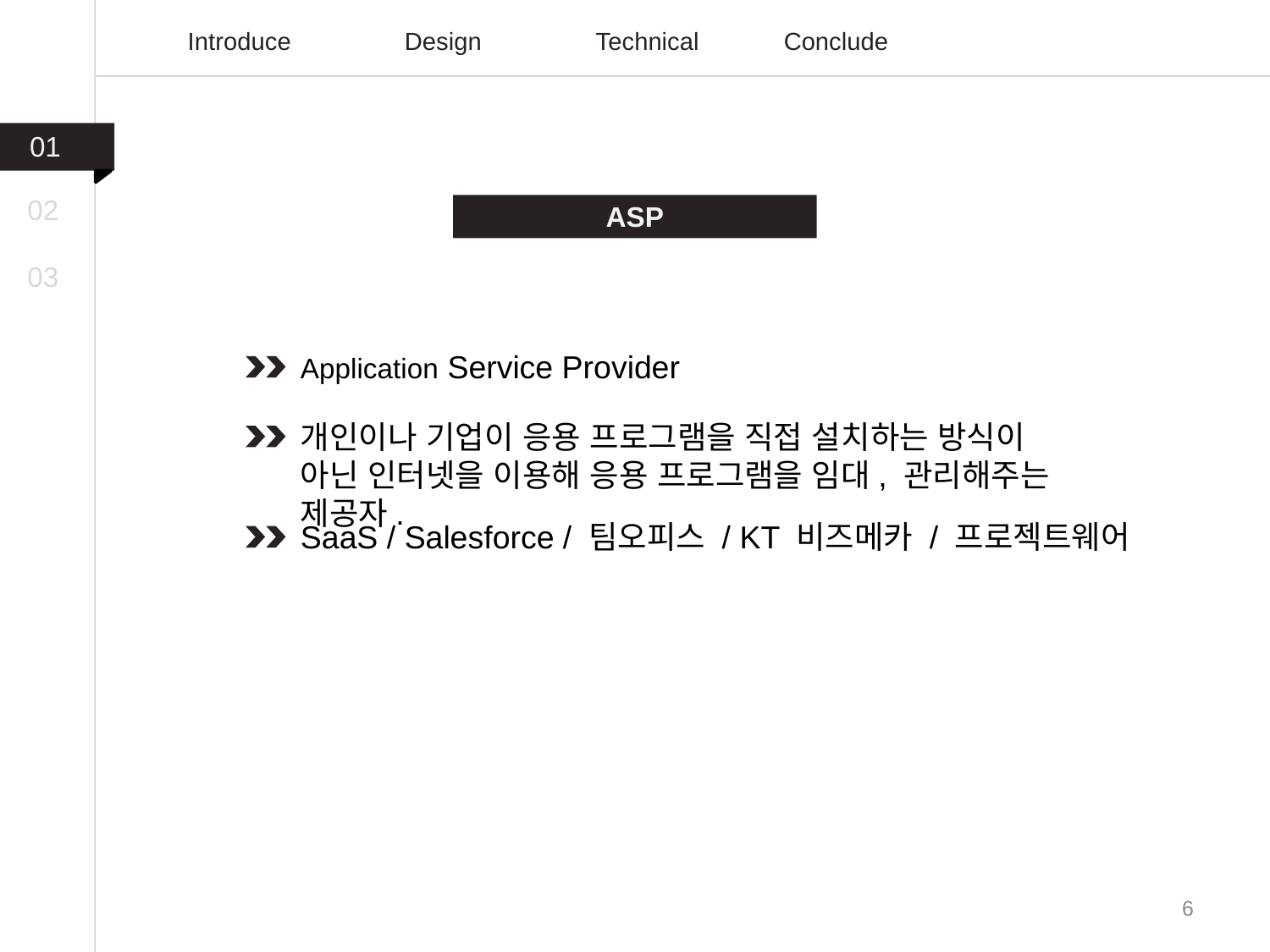

Introduce
Design
Technical
Conclude
01

02
ASP

03
Application Service Provider

개인이나 기업이 응용 프로그램을 직접 설치하는 방식이 아닌 인터넷을 이용해 응용 프로그램을 임대, 관리해주는 제공자.

SaaS / Salesforce / 팀오피스 / KT 비즈메카 / 프로젝트웨어

6